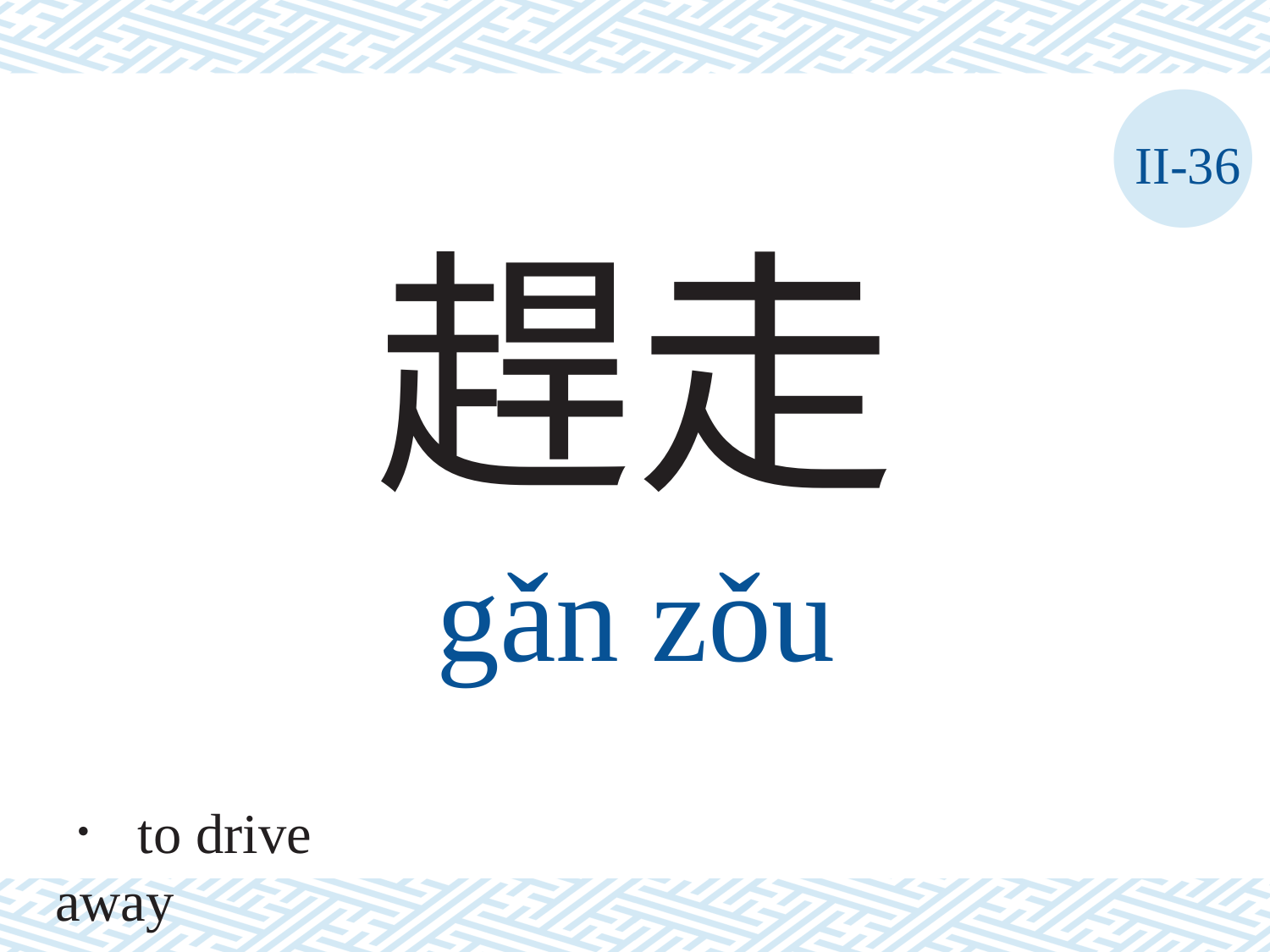

II-36
趕走
gǎn	zǒu
． to drive away